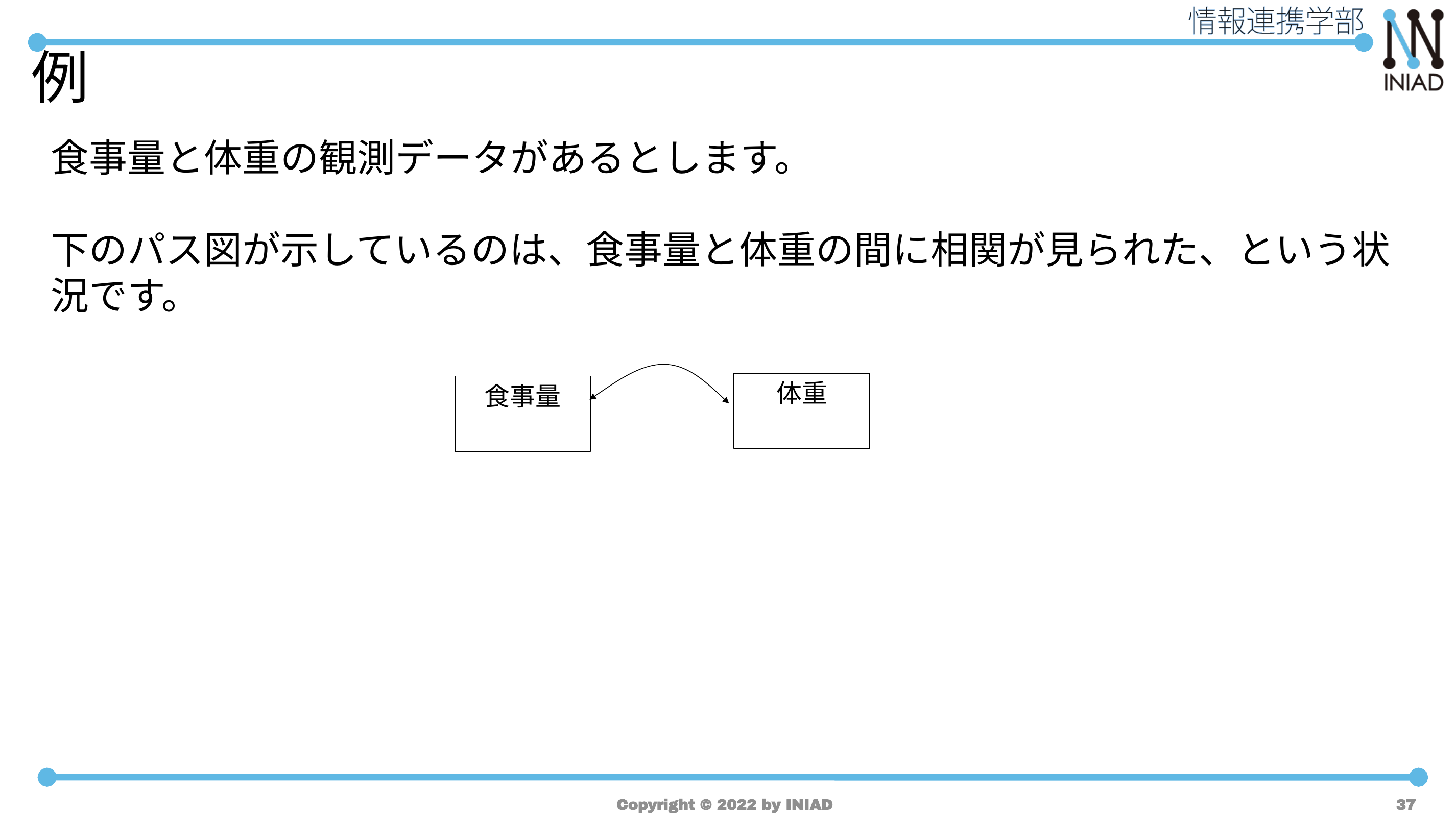

# 例
食事量と体重の観測データがあるとします。

下のパス図が示しているのは、食事量と体重の間に相関が見られた、という状況です。

体重
食事量
Copyright © 2022 by INIAD
37